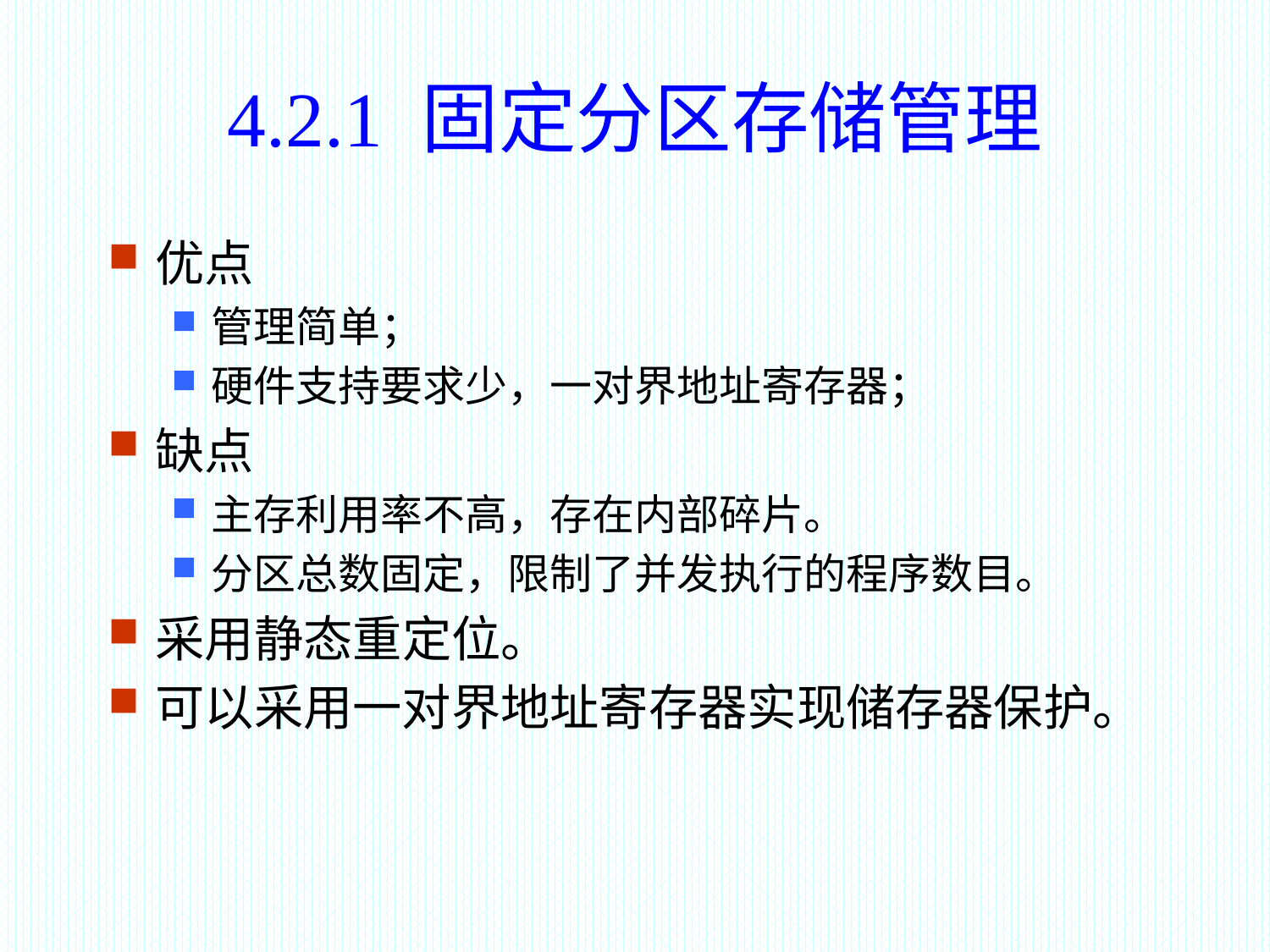

# 4.2.1 固定分区存储管理
优点
管理简单；
硬件支持要求少，一对界地址寄存器；
缺点
主存利用率不高，存在内部碎片。
分区总数固定，限制了并发执行的程序数目。
采用静态重定位。
可以采用一对界地址寄存器实现储存器保护。